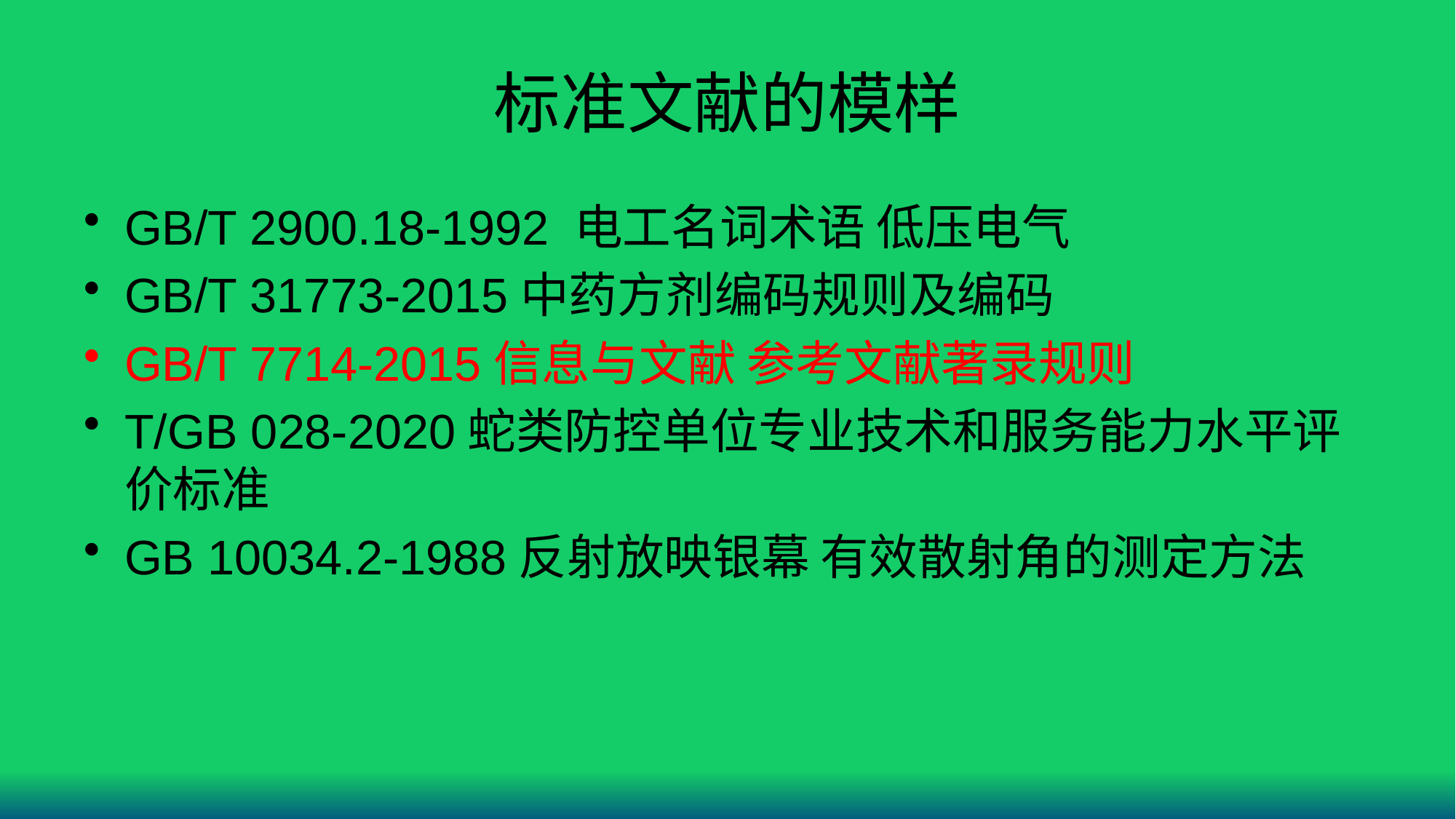

# 标准文献的模样
GB/T 2900.18-1992 电工名词术语 低压电气
GB/T 31773-2015中药方剂编码规则及编码
GB/T 7714-2015信息与文献 参考文献著录规则
T/GB 028-2020蛇类防控单位专业技术和服务能力水平评价标准
GB 10034.2-1988反射放映银幕 有效散射角的测定方法